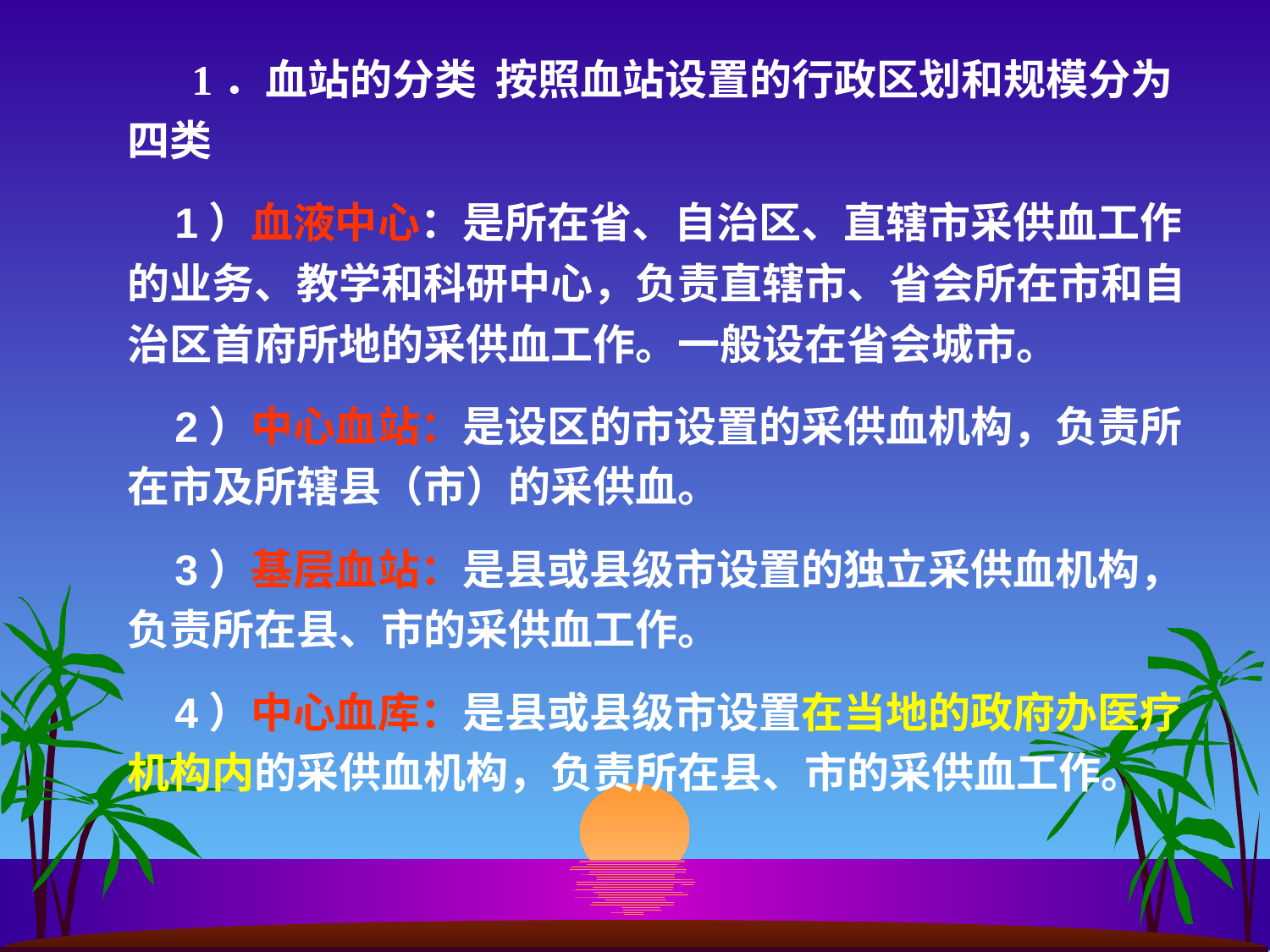

1．血站的分类  按照血站设置的行政区划和规模分为四类
    1）血液中心：是所在省、自治区、直辖市采供血工作的业务、教学和科研中心，负责直辖市、省会所在市和自治区首府所地的采供血工作。一般设在省会城市。
    2）中心血站：是设区的市设置的采供血机构，负责所在市及所辖县（市）的采供血。
    3）基层血站：是县或县级市设置的独立采供血机构，负责所在县、市的采供血工作。
    4）中心血库：是县或县级市设置在当地的政府办医疗机构内的采供血机构，负责所在县、市的采供血工作。
#